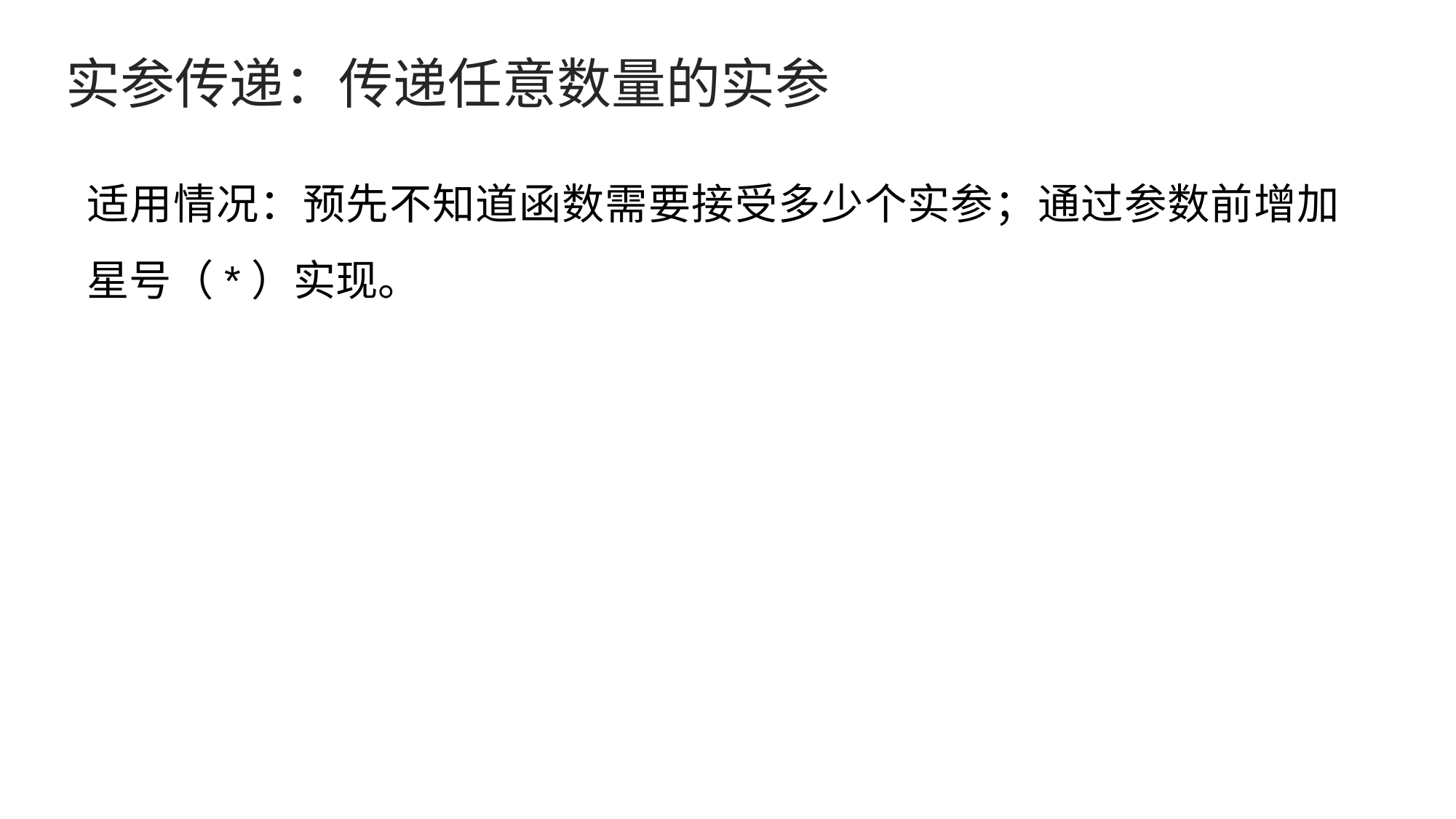

# 实参传递：传递任意数量的实参
适用情况：预先不知道函数需要接受多少个实参；通过参数前增加星号（*）实现。